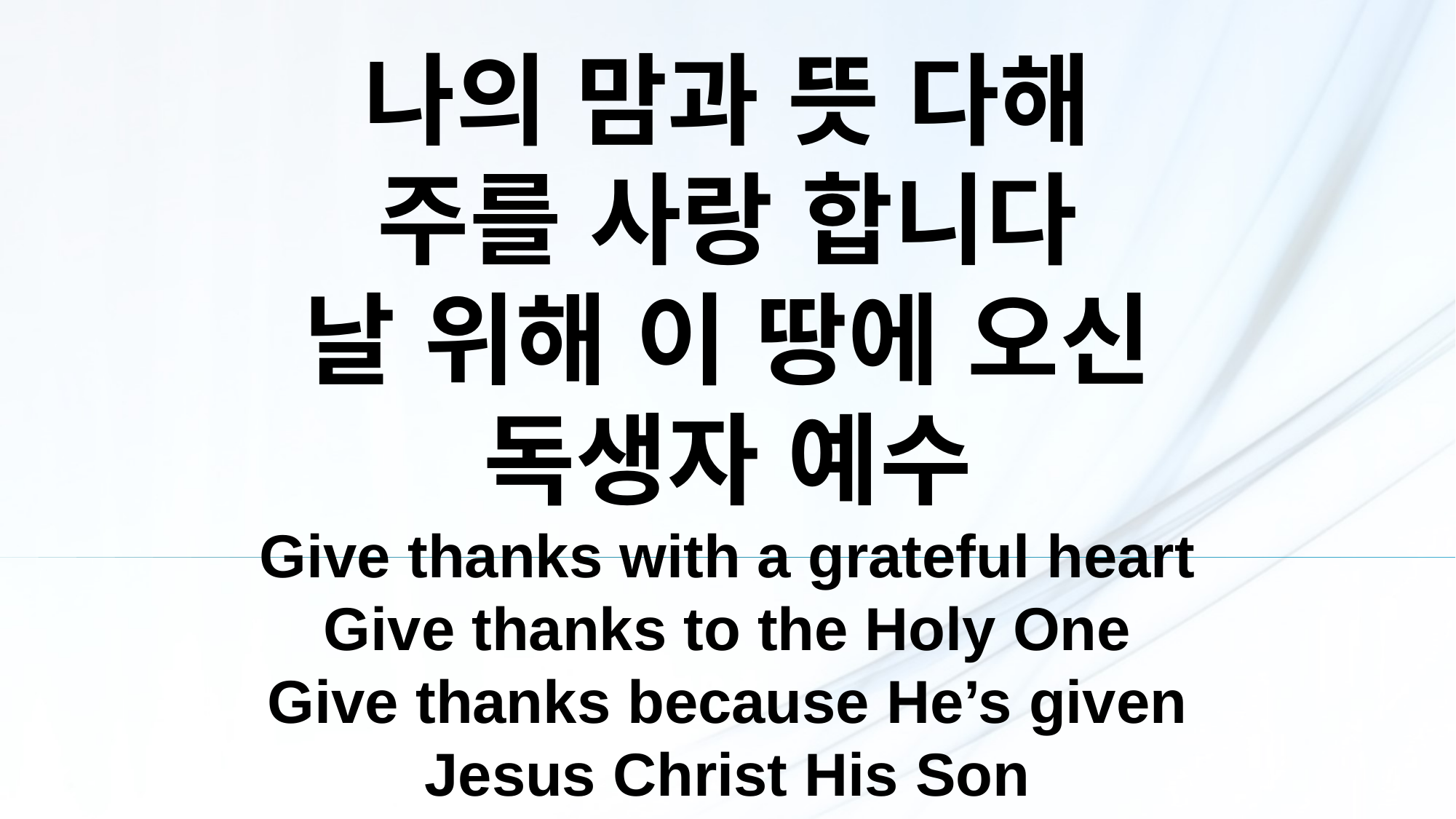

# 나의 맘과 뜻 다해 주를 사랑 합니다 날 위해 이 땅에 오신 독생자 예수 Give thanks with a grateful heart Give thanks to the Holy One Give thanks because He’s given Jesus Christ His Son